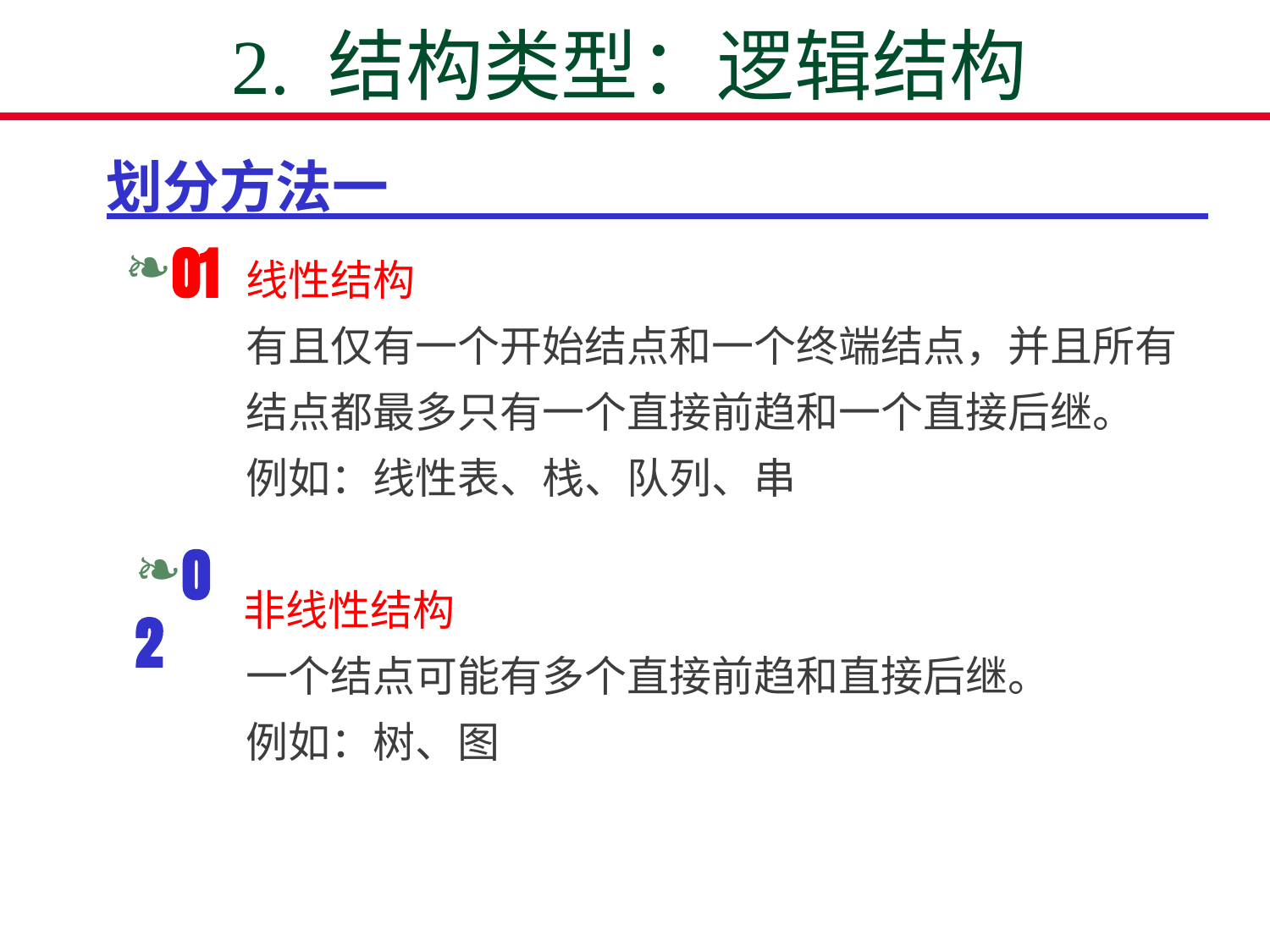

# 2. 结构类型：逻辑结构
划分方法一
           线性结构
           有且仅有一个开始结点和一个终端结点，并且所有
           结点都最多只有一个直接前趋和一个直接后继。
           例如：线性表、栈、队列、串

            非线性结构
           一个结点可能有多个直接前趋和直接后继。
           例如：树、图
01
02